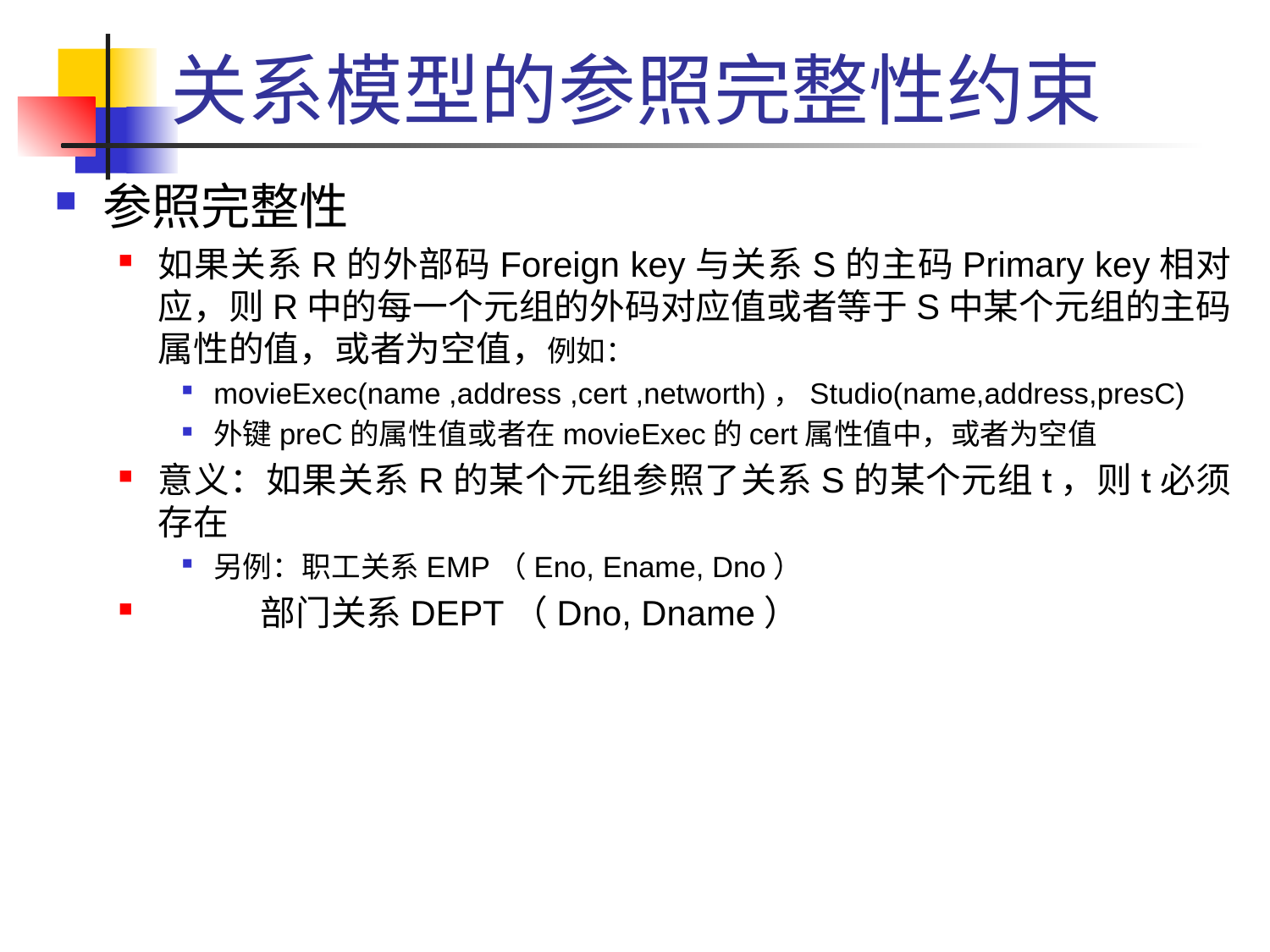

# 关系模型的参照完整性约束
参照完整性
如果关系R的外部码Foreign key与关系S的主码Primary key相对应，则R中的每一个元组的外码对应值或者等于S中某个元组的主码属性的值，或者为空值，例如：
movieExec(name ,address ,cert ,networth)，Studio(name,address,presC)
外键preC的属性值或者在movieExec的cert属性值中，或者为空值
意义：如果关系R的某个元组参照了关系S的某个元组t，则t必须存在
另例：职工关系EMP（Eno, Ename, Dno）
            部门关系DEPT（Dno, Dname）